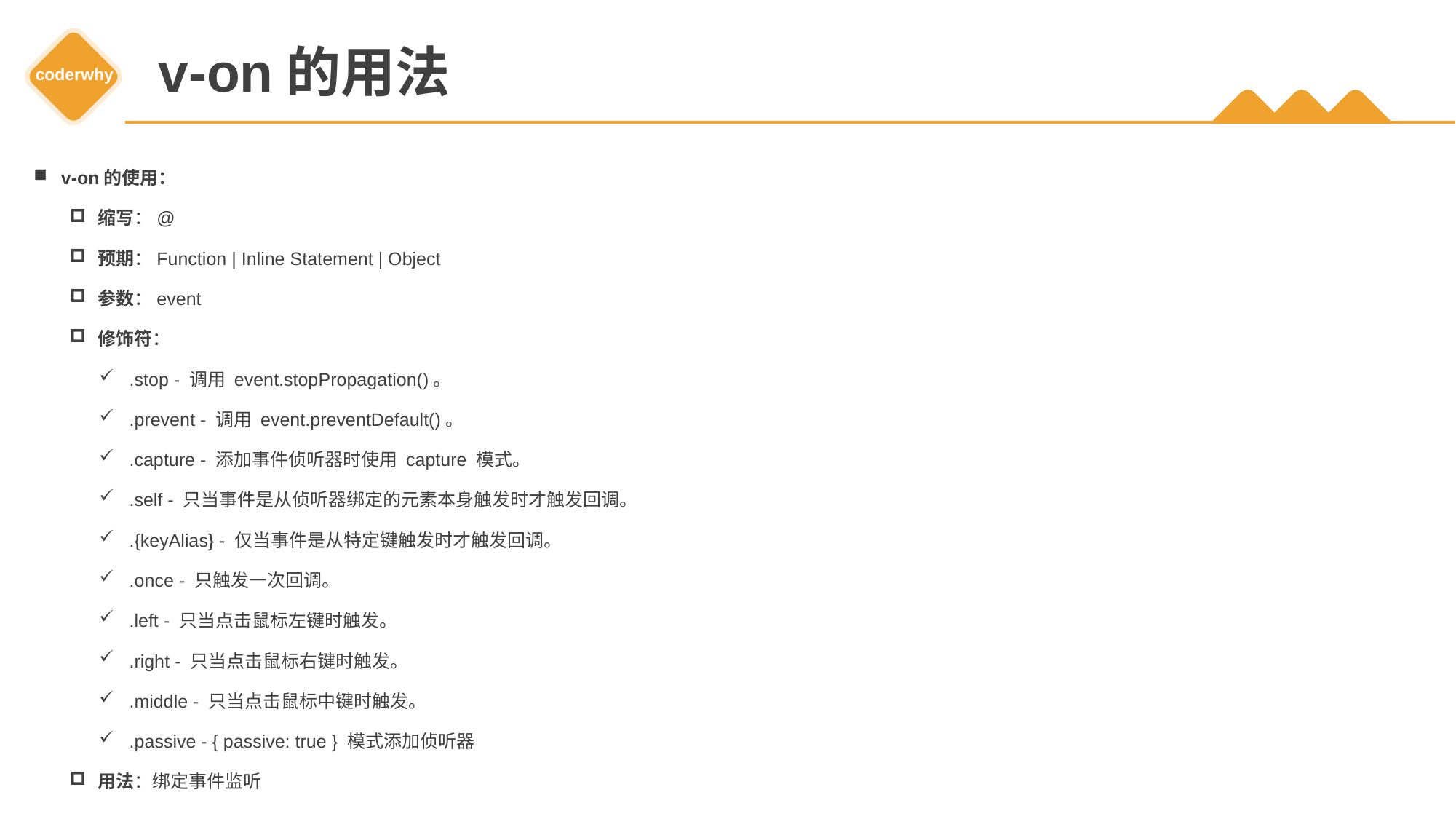

# v-on的用法
v-on的使用：
缩写：@
预期：Function | Inline Statement | Object
参数：event
修饰符：
.stop - 调用 event.stopPropagation()。
.prevent - 调用 event.preventDefault()。
.capture - 添加事件侦听器时使用 capture 模式。
.self - 只当事件是从侦听器绑定的元素本身触发时才触发回调。
.{keyAlias} - 仅当事件是从特定键触发时才触发回调。
.once - 只触发一次回调。
.left - 只当点击鼠标左键时触发。
.right - 只当点击鼠标右键时触发。
.middle - 只当点击鼠标中键时触发。
.passive - { passive: true } 模式添加侦听器
用法：绑定事件监听